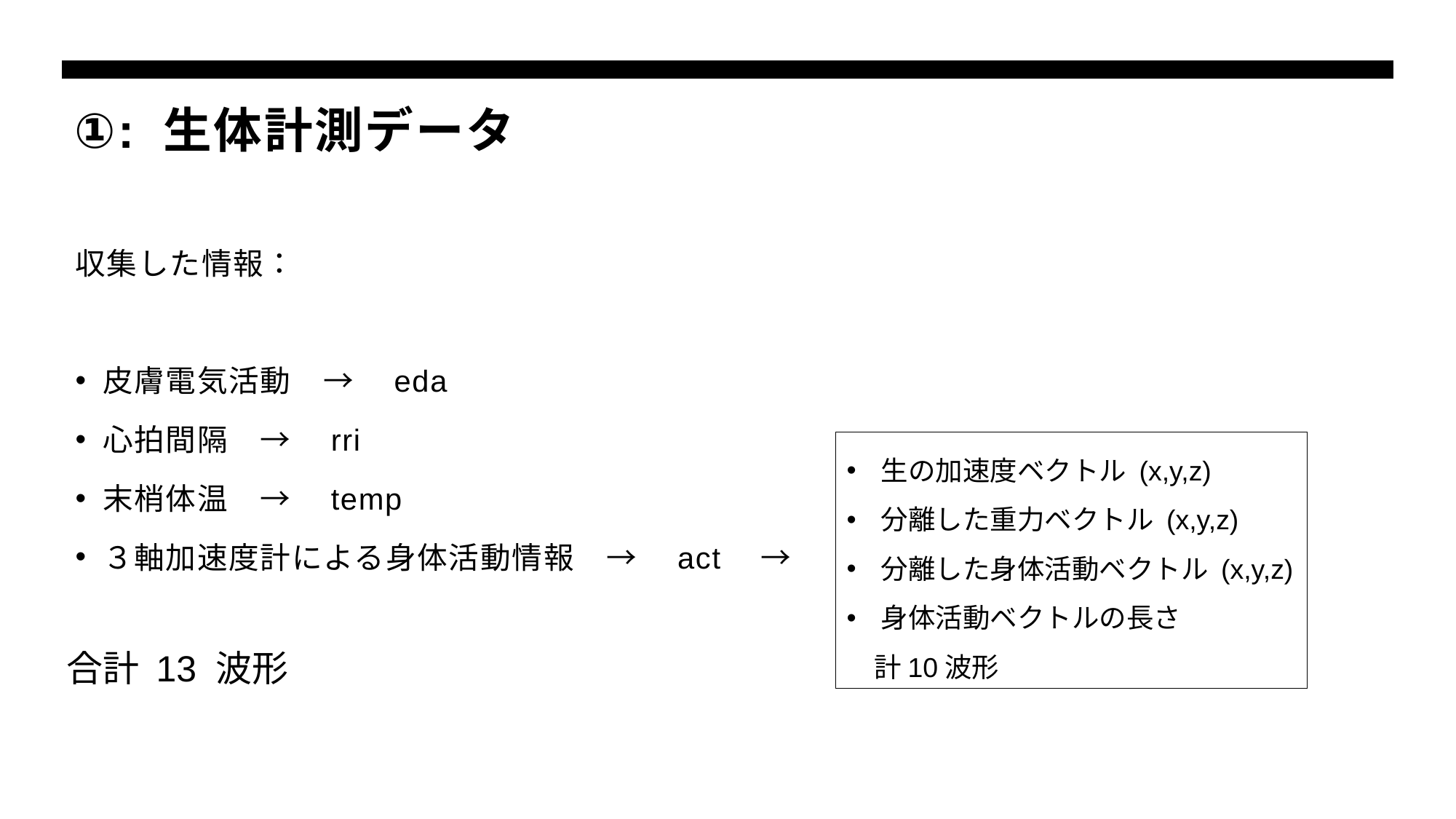

# ①: 生体計測データ
収集した情報：

皮膚電気活動　→　eda
心拍間隔　→　rri
末梢体温　→　temp
３軸加速度計による身体活動情報　→　act　→
生の加速度ベクトル (x,y,z)
分離した重力ベクトル (x,y,z)
分離した身体活動ベクトル (x,y,z)
身体活動ベクトルの長さ
　計10波形
合計 13 波形